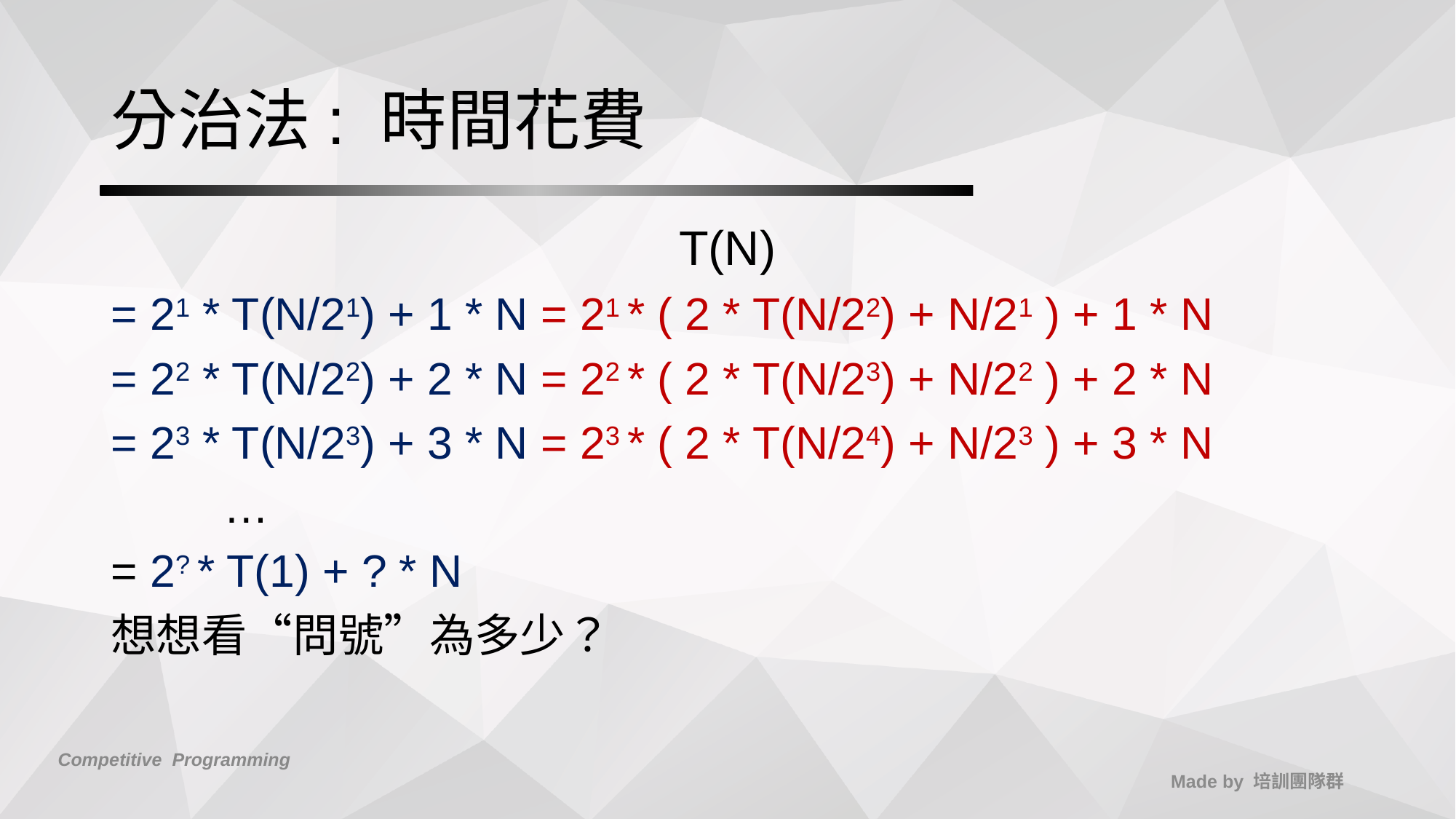

# 分治法: 時間花費
T(N)
= 21 * T(N/21) + 1 * N = 21 * ( 2 * T(N/22) + N/21 ) + 1 * N
= 22 * T(N/22) + 2 * N = 22 * ( 2 * T(N/23) + N/22 ) + 2 * N
= 23 * T(N/23) + 3 * N = 23 * ( 2 * T(N/24) + N/23 ) + 3 * N
         …
= 2? * T(1) + ? * N
想想看“問號”為多少？